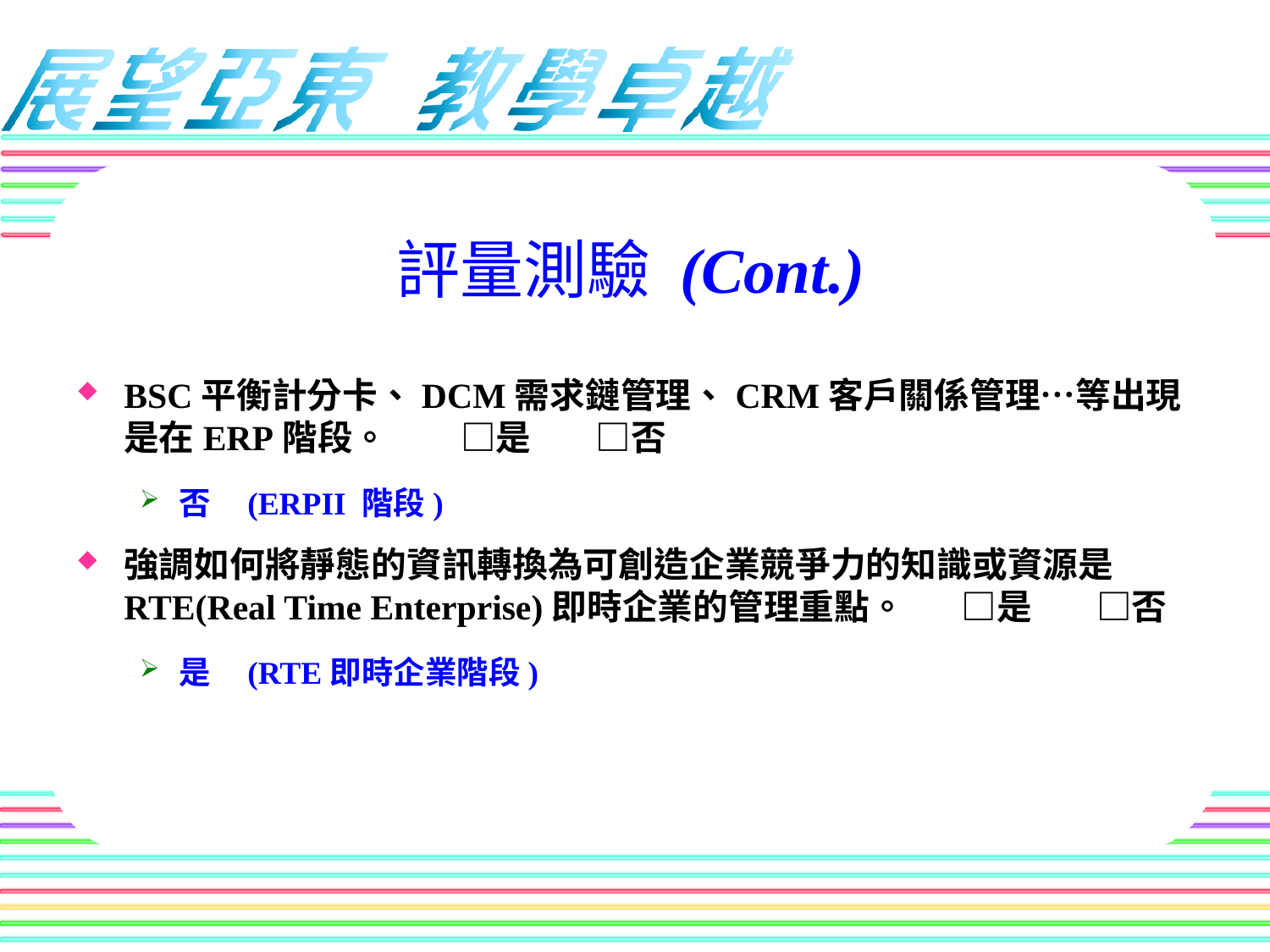

# 評量測驗 (Cont.)
BSC平衡計分卡、DCM需求鏈管理、CRM客戶關係管理…等出現是在ERP階段。         □是        □否
否    (ERPII 階段)
強調如何將靜態的資訊轉換為可創造企業競爭力的知識或資源是RTE(Real Time Enterprise)即時企業的管理重點。       □是        □否
是    (RTE即時企業階段)